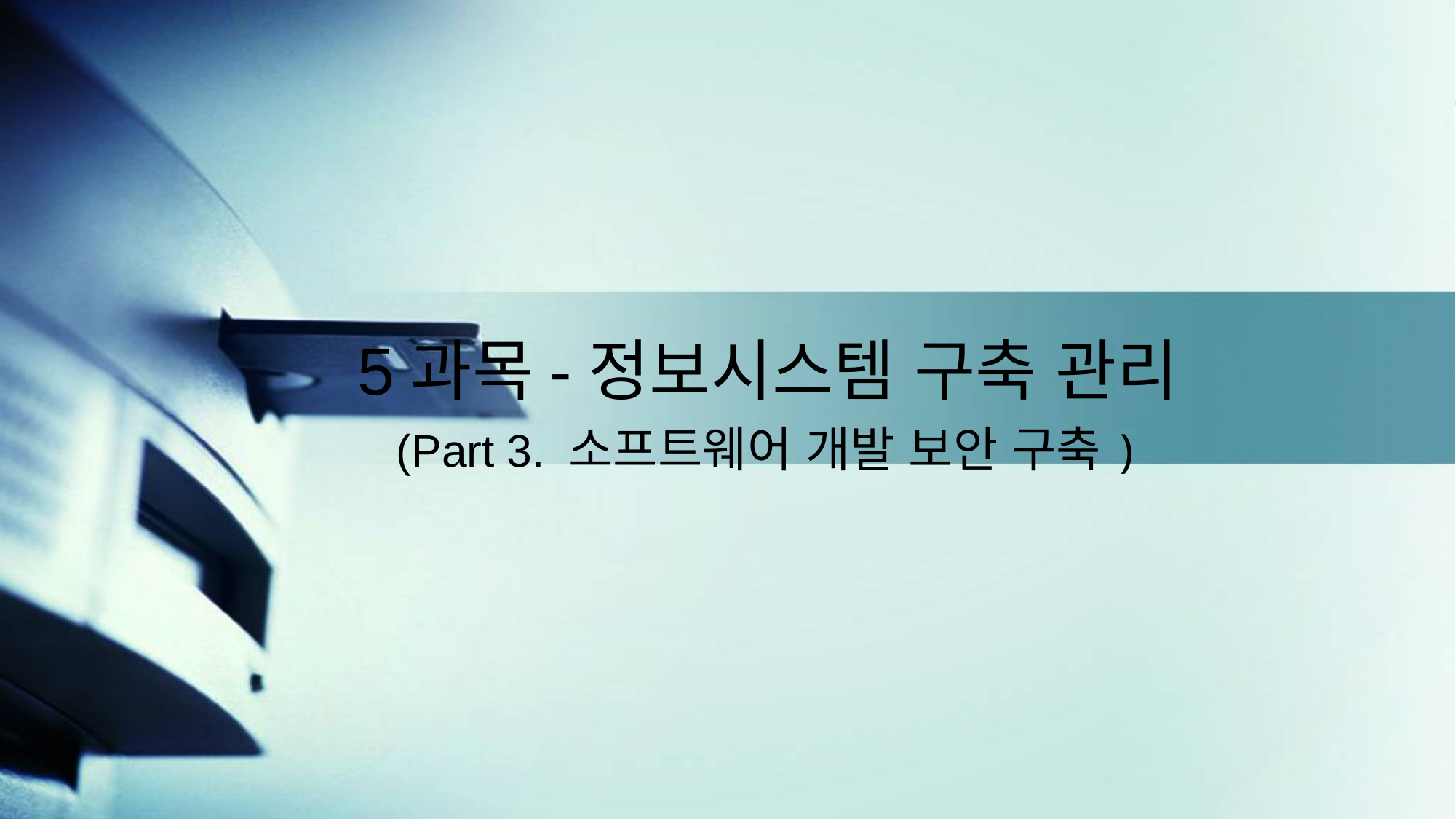

5과목-정보시스템 구축 관리
(Part 3. 소프트웨어 개발 보안 구축)